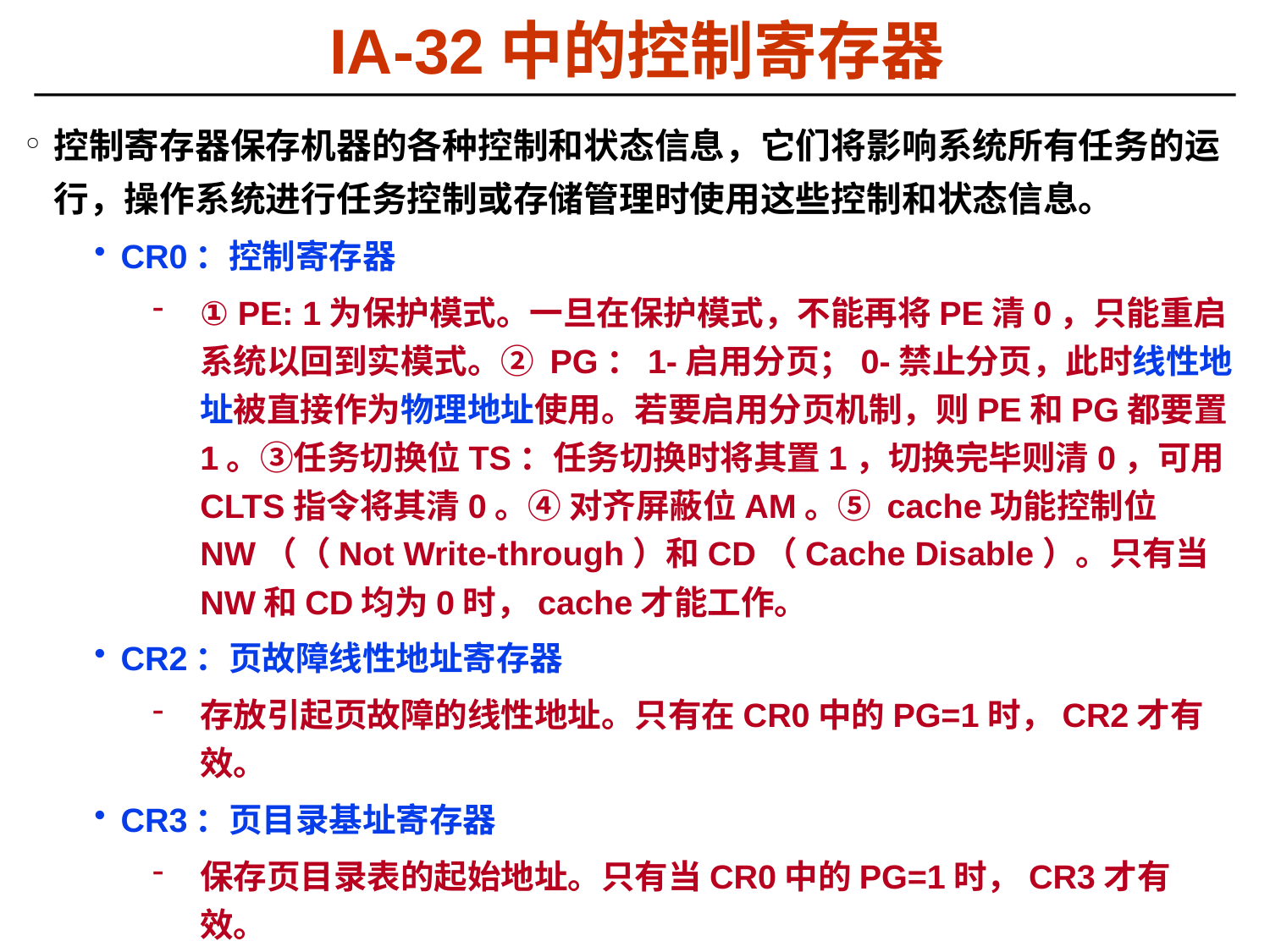

# IA-32中的控制寄存器
控制寄存器保存机器的各种控制和状态信息，它们将影响系统所有任务的运行，操作系统进行任务控制或存储管理时使用这些控制和状态信息。
CR0：控制寄存器
① PE: 1为保护模式。一旦在保护模式，不能再将PE清0，只能重启系统以回到实模式。② PG：1-启用分页；0-禁止分页，此时线性地址被直接作为物理地址使用。若要启用分页机制，则PE和PG都要置1。③任务切换位TS：任务切换时将其置1，切换完毕则清0，可用CLTS指令将其清0。④ 对齐屏蔽位AM。⑤ cache功能控制位NW（（Not Write-through）和CD（Cache Disable）。只有当NW和CD均为0时，cache才能工作。
CR2：页故障线性地址寄存器
存放引起页故障的线性地址。只有在CR0中的PG=1时，CR2才有效。
CR3：页目录基址寄存器
保存页目录表的起始地址。只有当CR0中的PG=1时，CR3才有效。